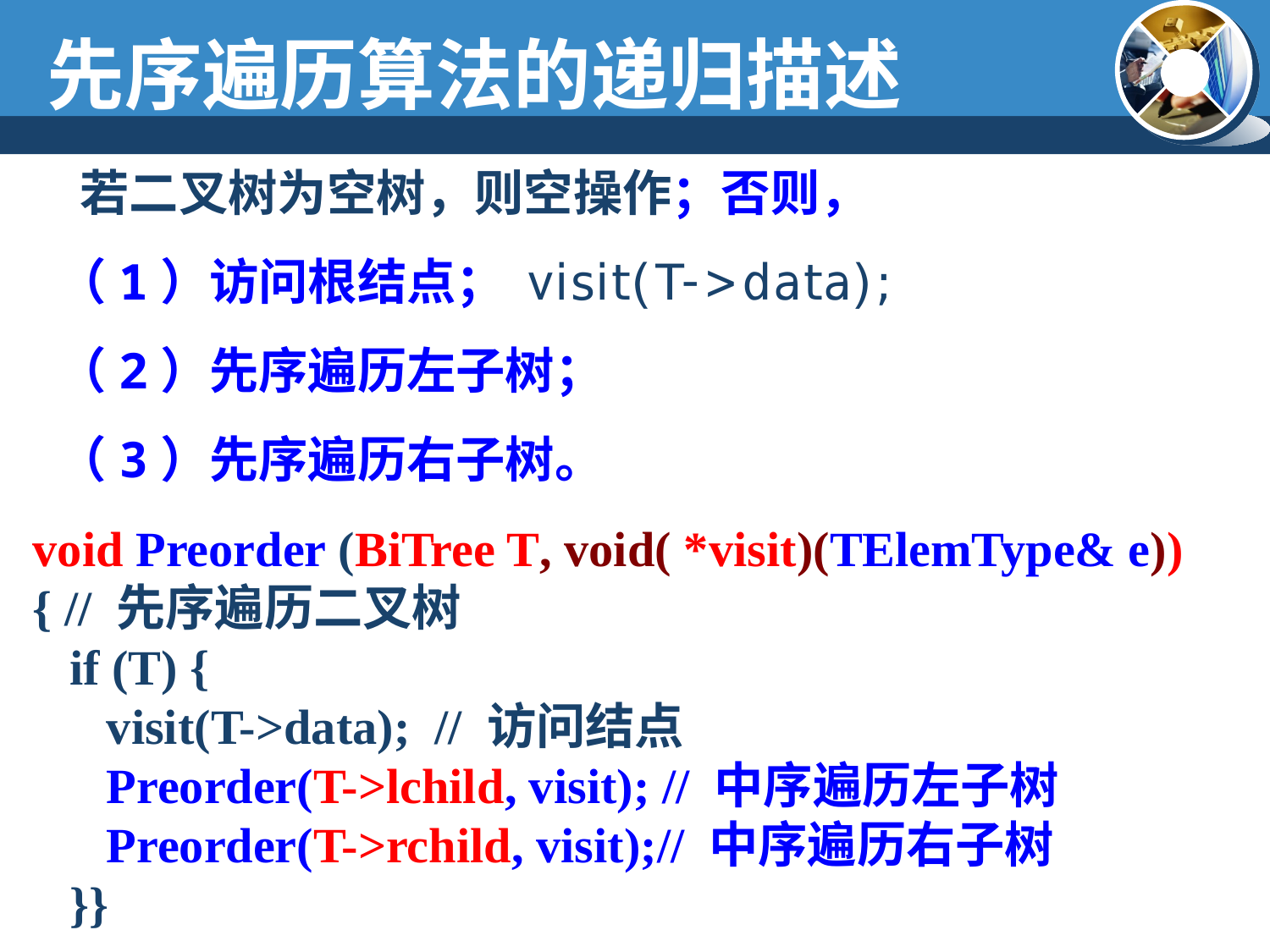

先序遍历算法的递归描述
 若二叉树为空树，则空操作；否则，
（1）访问根结点； visit(T->data);
（2）先序遍历左子树；
（3）先序遍历右子树。
void Preorder (BiTree T, void( *visit)(TElemType& e))
{ // 先序遍历二叉树
   if (T) {
      visit(T->data);  // 访问结点
      Preorder(T->lchild, visit); // 中序遍历左子树
      Preorder(T->rchild, visit);// 中序遍历右子树
   }}